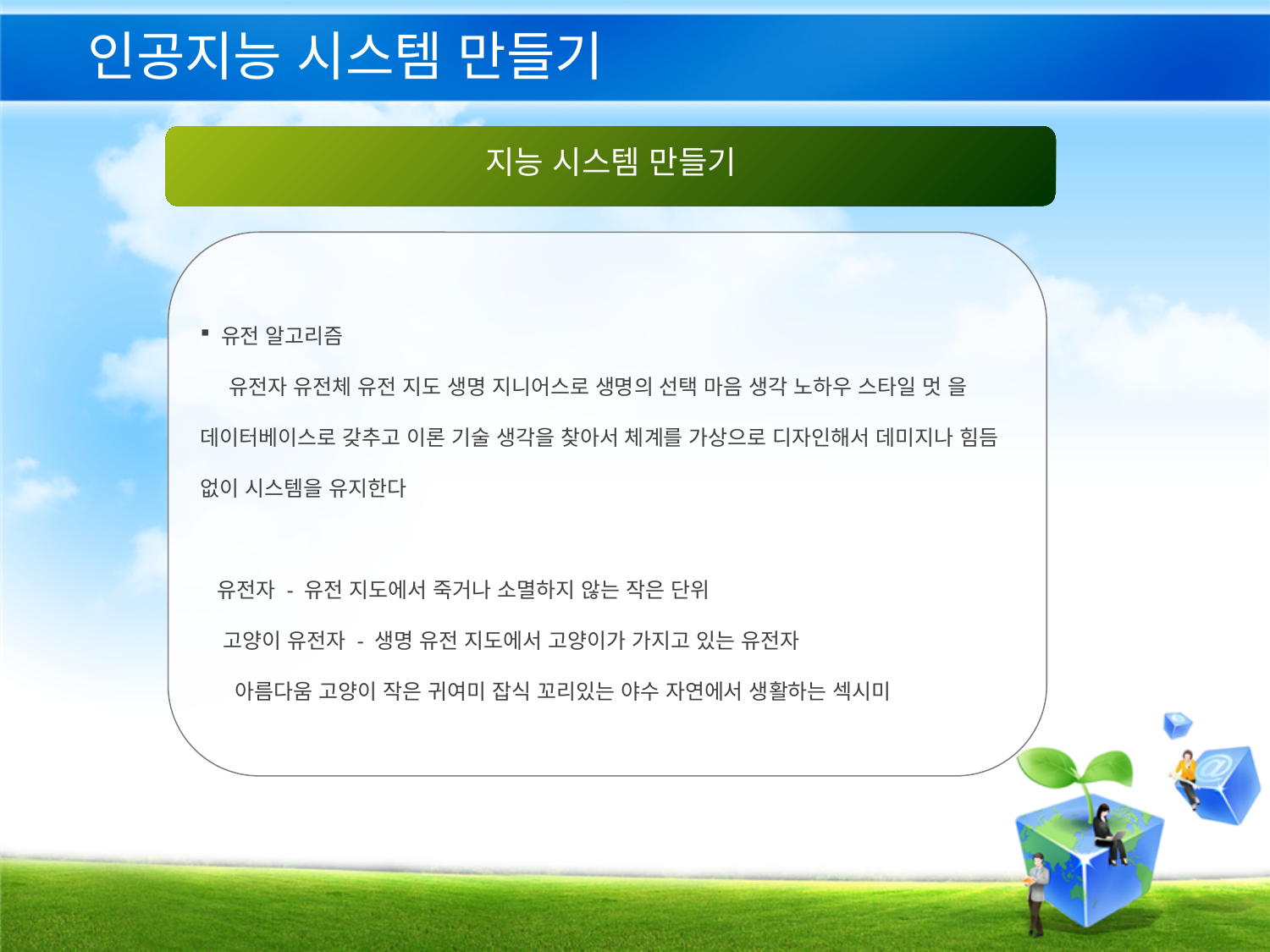

# 인공지능 시스템 만들기

지능 시스템 만들기

 유전 알고리즘
    유전자 유전체 유전 지도 생명 지니어스로 생명의 선택 마음 생각 노하우 스타일 멋 을 데이터베이스로 갖추고 이론 기술 생각을 찾아서 체계를 가상으로 디자인해서 데미지나 힘듬 없이 시스템을 유지한다

  유전자 - 유전 지도에서 죽거나 소멸하지 않는 작은 단위
   고양이 유전자 - 생명 유전 지도에서 고양이가 가지고 있는 유전자
     아름다움 고양이 작은 귀여미 잡식 꼬리있는 야수 자연에서 생활하는 섹시미